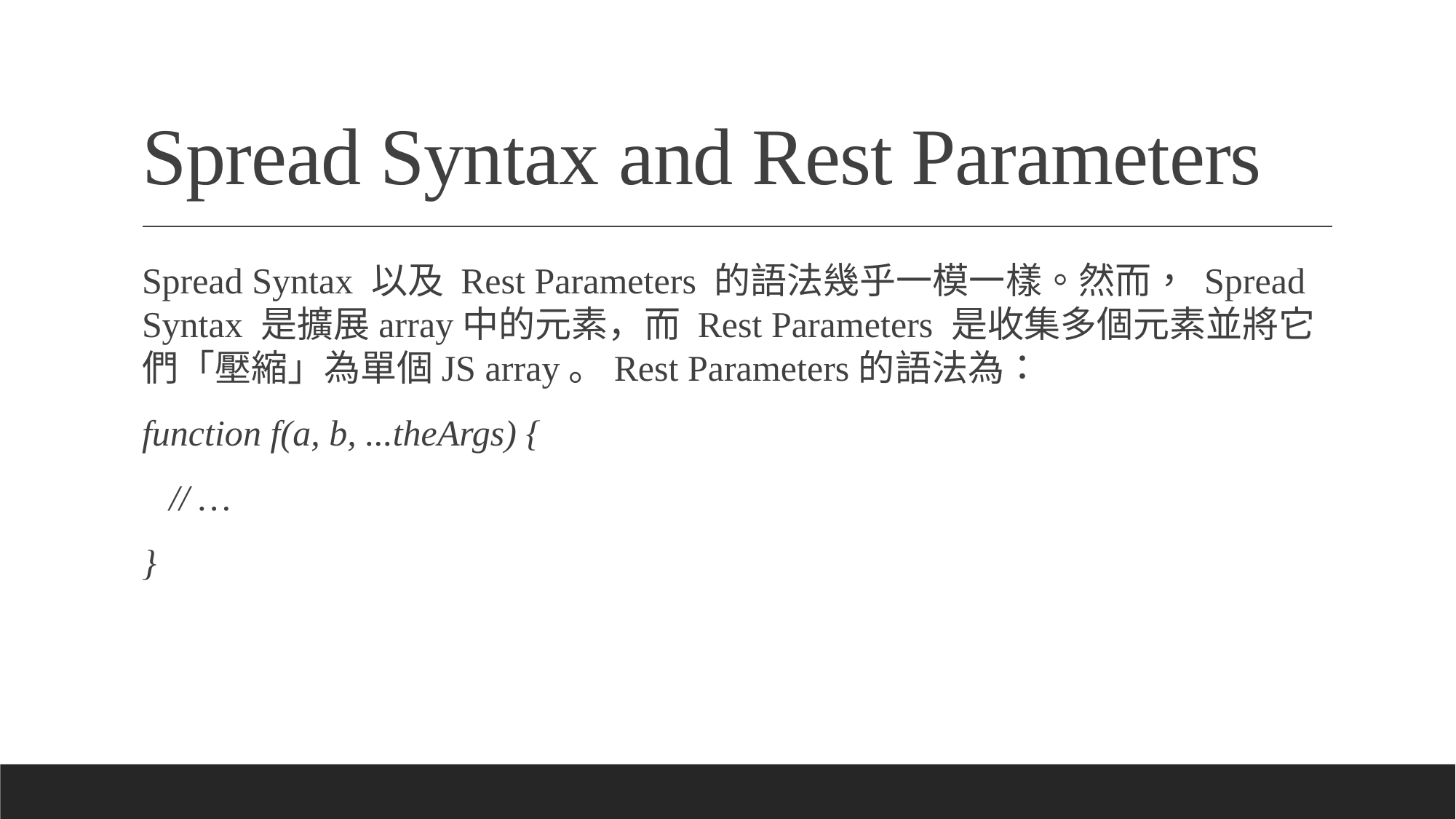

# Spread Syntax and Rest Parameters
Spread Syntax 以及 Rest Parameters 的語法幾乎一模一樣。然而， Spread Syntax 是擴展array中的元素，而 Rest Parameters 是收集多個元素並將它們「壓縮」為單個JS array。Rest Parameters的語法為：
function f(a, b, ...theArgs) {
   // …
}